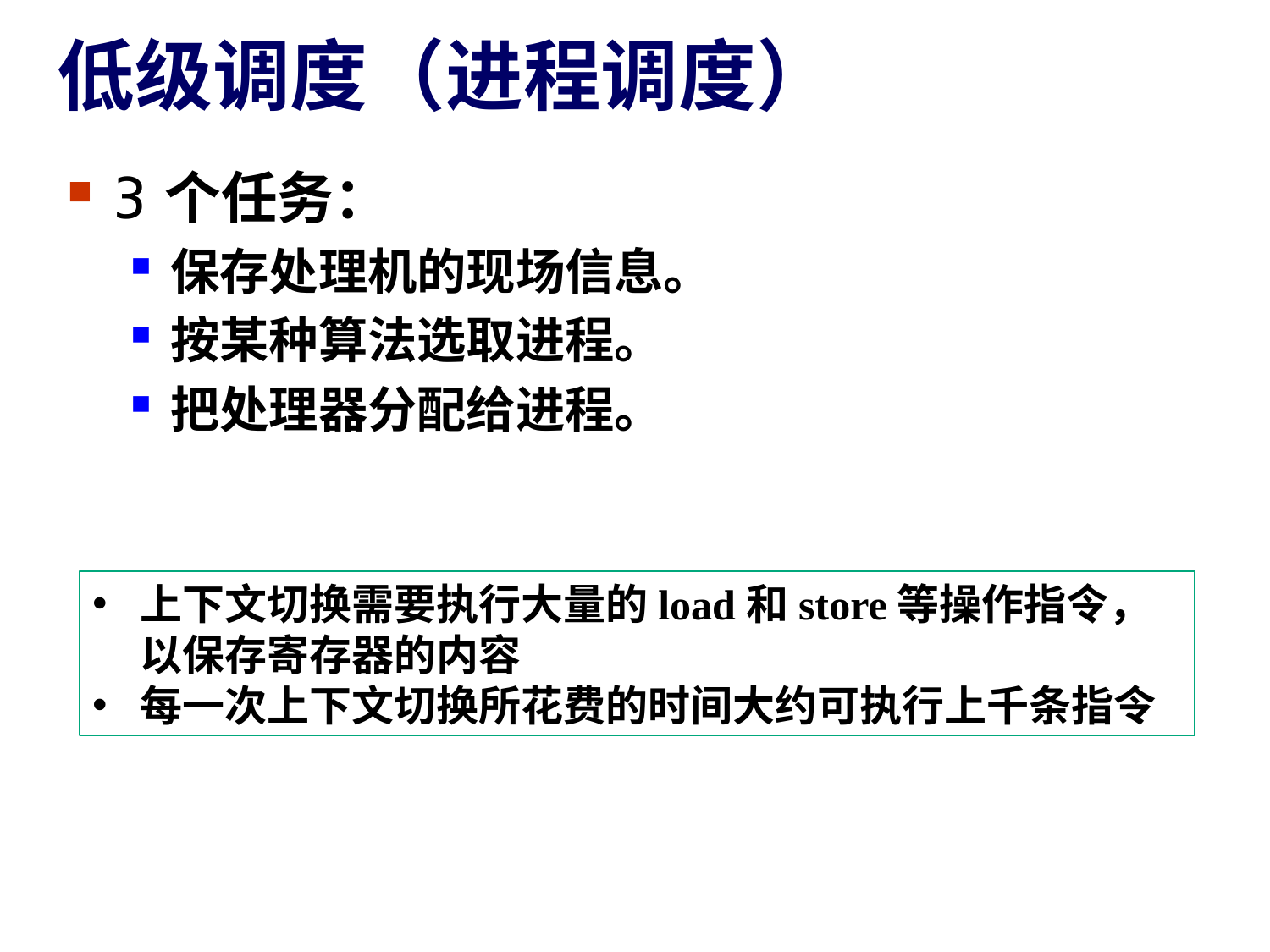

# 低级调度（进程调度）
3个任务：
保存处理机的现场信息。
按某种算法选取进程。
把处理器分配给进程。

上下文切换需要执行大量的load和store等操作指令，以保存寄存器的内容
每一次上下文切换所花费的时间大约可执行上千条指令